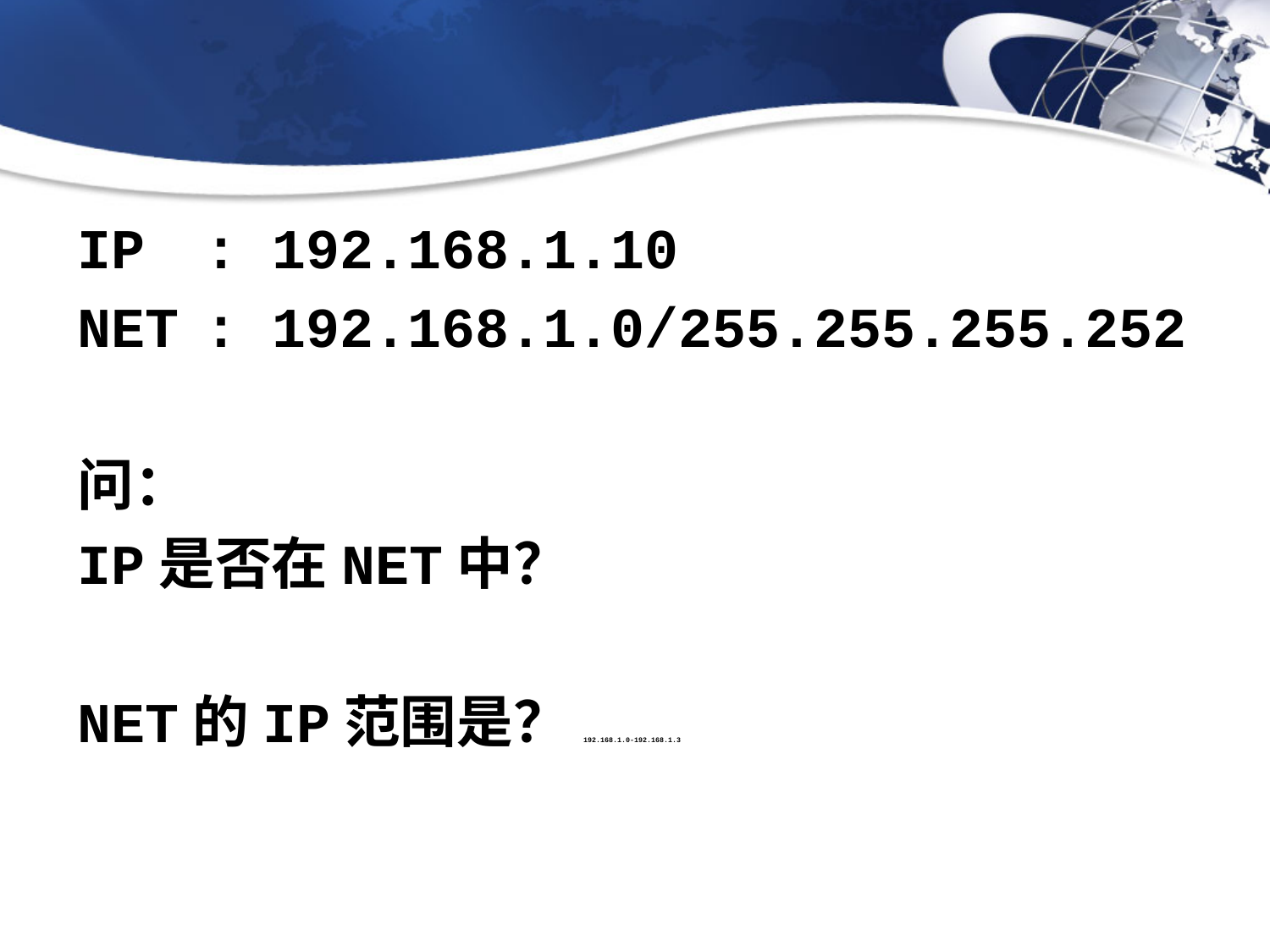

#
IP	: 192.168.1.10
NET	: 192.168.1.0/255.255.255.252

问：
IP是否在NET中？

NET的IP范围是？192.168.1.0-192.168.1.3